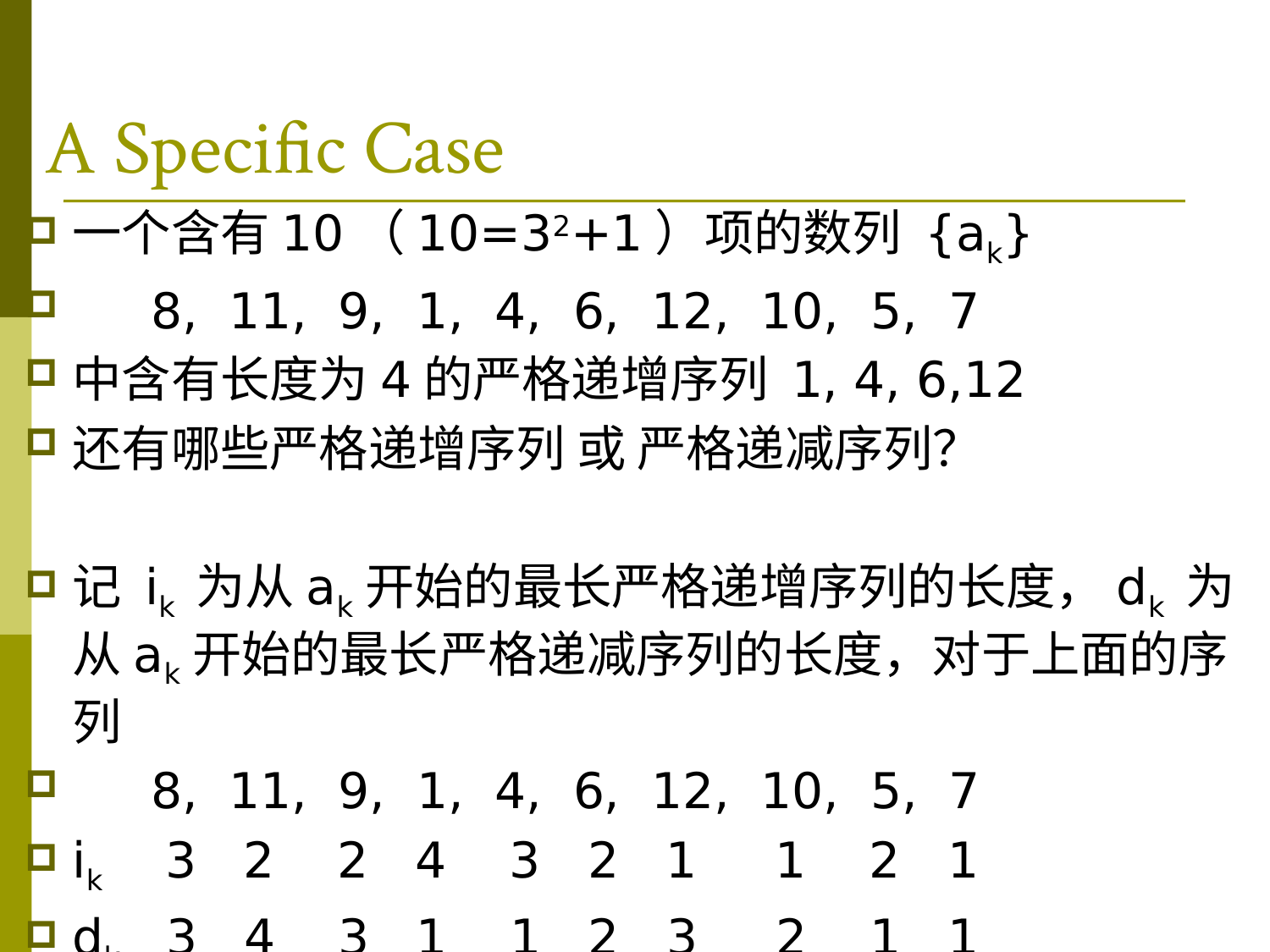

# A Specific Case
一个含有10（10=32+1）项的数列 {ak}
     8,  11,  9,  1,  4,  6,  12,  10,  5,  7
中含有长度为4的严格递增序列 1, 4, 6,12
还有哪些严格递增序列 或 严格递减序列？

记 ik 为从ak开始的最长严格递增序列的长度，dk 为从ak开始的最长严格递减序列的长度，对于上面的序列
     8,  11,  9,  1,  4,  6,  12,  10,  5,  7
ik    3   2    2   4    3   2   1     1    2   1
dk     3   4    3   1    1   2   3     2    1   1
没有两个有序对（ ik , dk ）是一样的